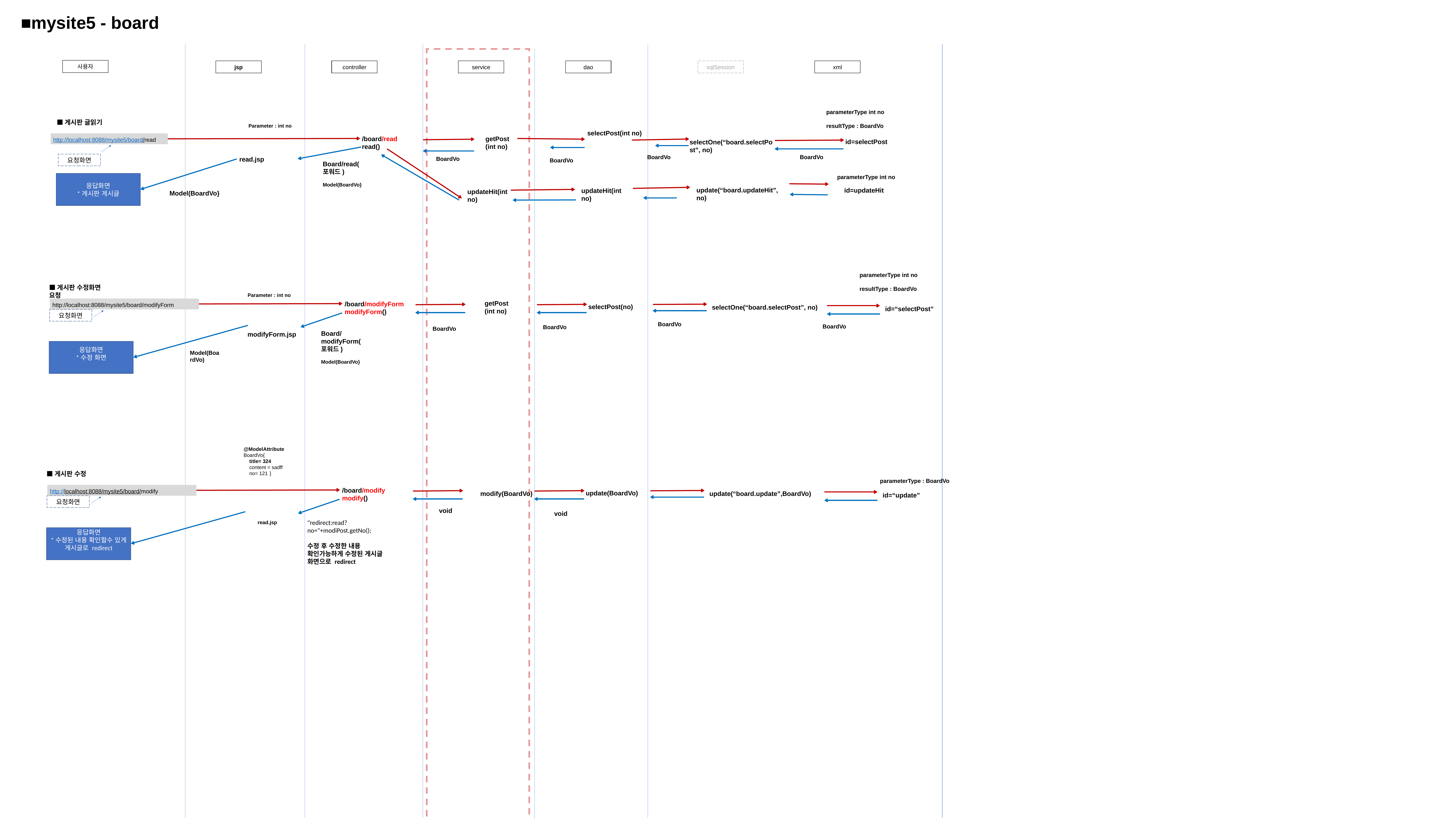

■mysite5 - board

사용자
jsp
controller
service
dao
sqlSession
xml
parameterType int no

resultType : BoardVo
■게시판 글읽기

selectPost(int no)
http://localhost:8088/mysite5/board/read
/board/read
read()

getPost(int no)
id=selectPost
selectOne(“board.selectPost”, no)
read.jsp
요청화면
응답화면
*게시판 게시글
id=updateHit
Parameter : int no
BoardVo
BoardVo
BoardVo
BoardVo
Board/read(포워드)

Model(BoardVo}

parameterType int no

update(“board.updateHit”, no)
updateHit(int no)
updateHit(int no)
Model(BoardVo}
parameterType int no

resultType : BoardVo
■게시판 수정화면 요청
http://localhost:8088/mysite5/board/modifyForm
/board/modifyForm
modifyForm()
selectPost(no)
selectOne(“board.selectPost”, no)
id=“selectPost”
요청화면
응답화면
*수정 화면

Parameter : int no
getPost(int no)
BoardVo
BoardVo
BoardVo
BoardVo
Board/modifyForm(포워드)

Model(BoardVo}

modifyForm.jsp
Model(BoardVo)
@ModelAttribute
BoardVo{
    title= 324
    content = sadff
    no= 121	}

■게시판 수정
http://localhost:8088/mysite5/board/modify
/board/modify
modify()
update(BoardVo)
modify(BoardVo)
update(“board.update”,BoardVo)
id=“update”
요청화면
응답화면
*수정된 내용 확인할수 있게 게시글로 redirect

parameterType : BoardVo
void
void
"redirect:read?no="+modiPost.getNo();

수정 후 수정한 내용 확인가능하게 수정된 게시글 화면으로 redirect
read.jsp
deleteForm.jsp